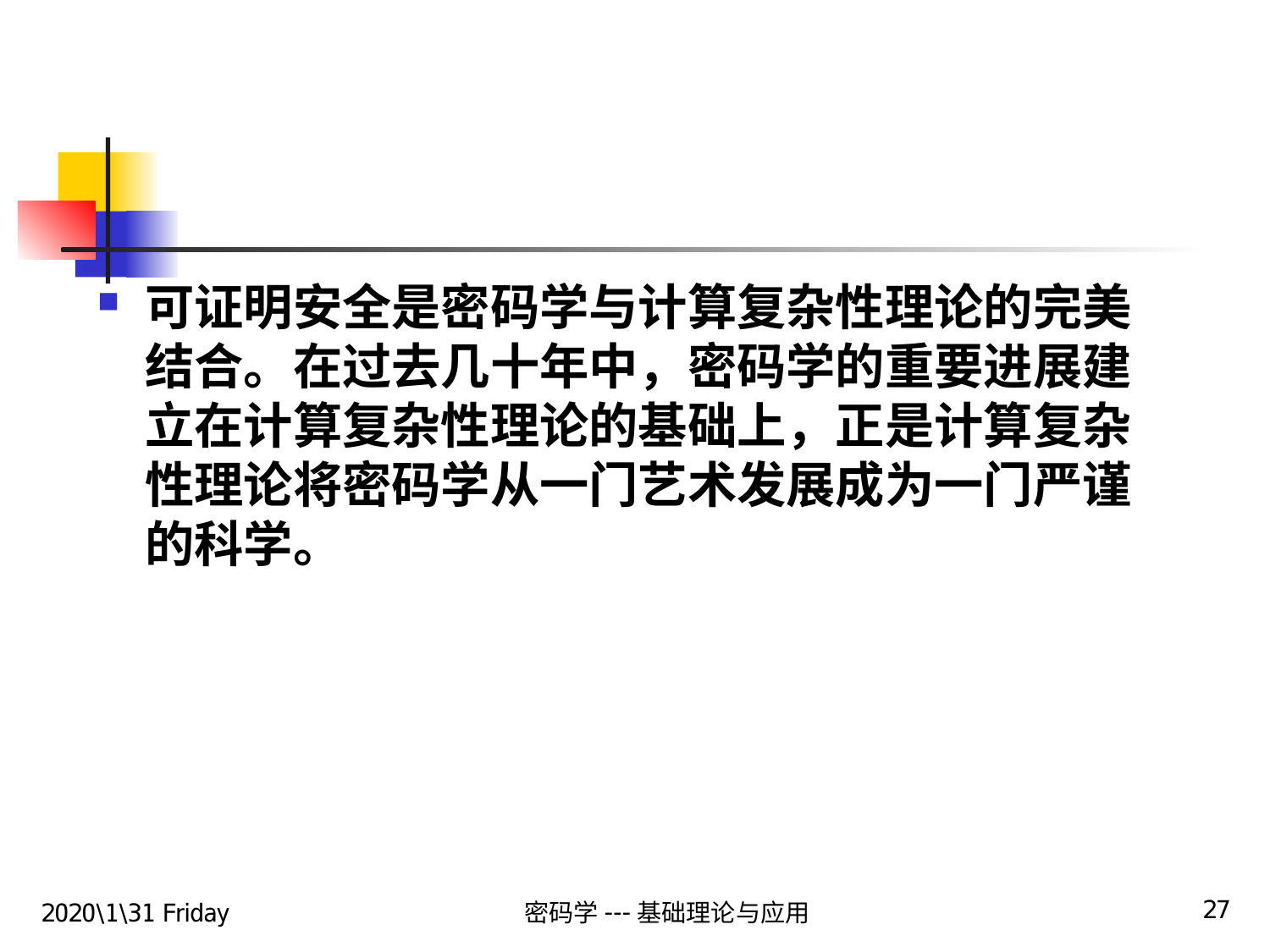

可证明安全是密码学与计算复杂性理论的完美结合。在过去几十年中，密码学的重要进展建立在计算复杂性理论的基础上，正是计算复杂性理论将密码学从一门艺术发展成为一门严谨的科学。

27
2020\1\31 Friday
密码学---基础理论与应用